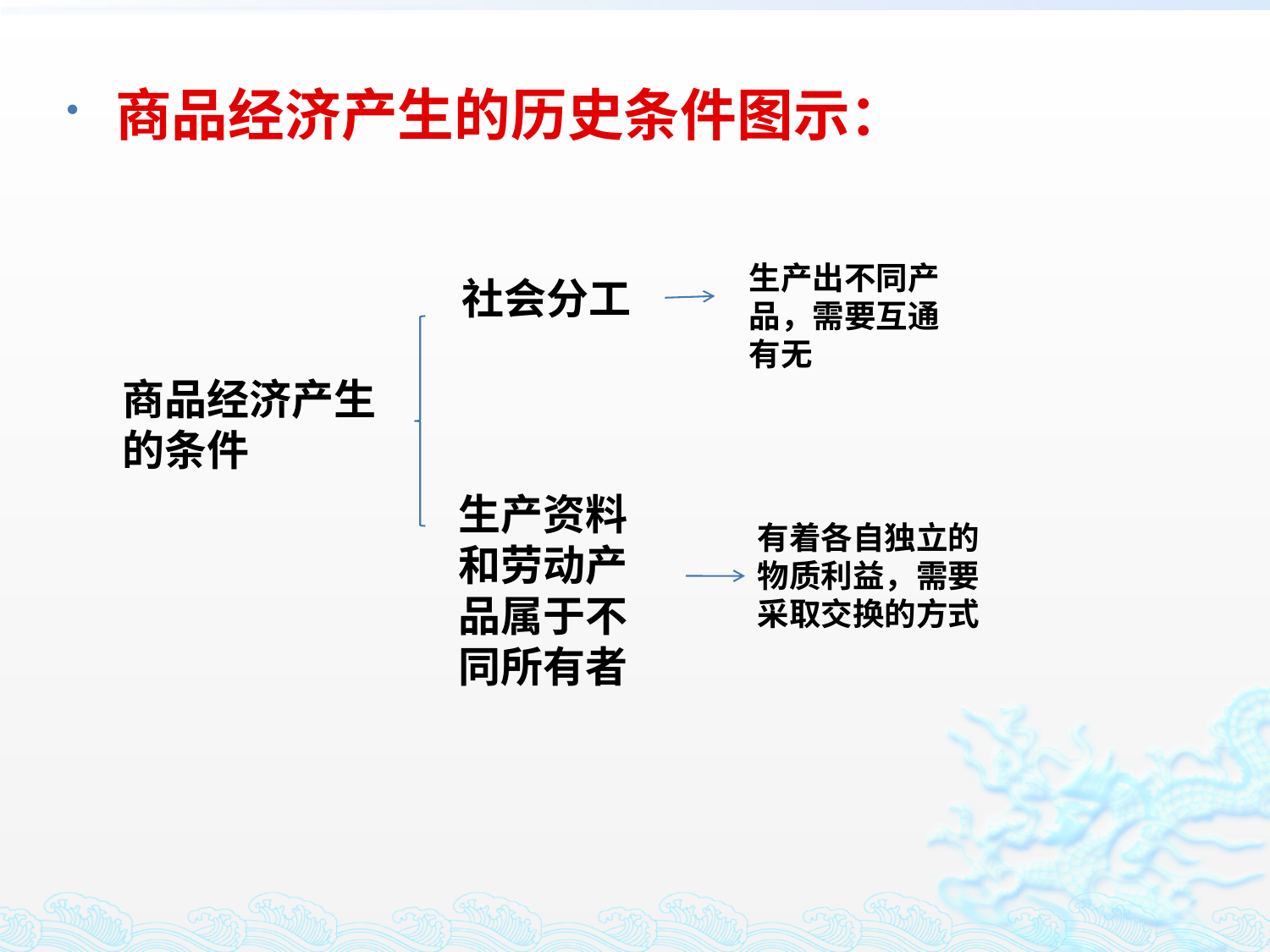

商品经济产生的历史条件图示：
生产出不同产品，需要互通有无
社会分工

商品经济产生的条件
生产资料和劳动产品属于不同所有者
有着各自独立的物质利益，需要采取交换的方式